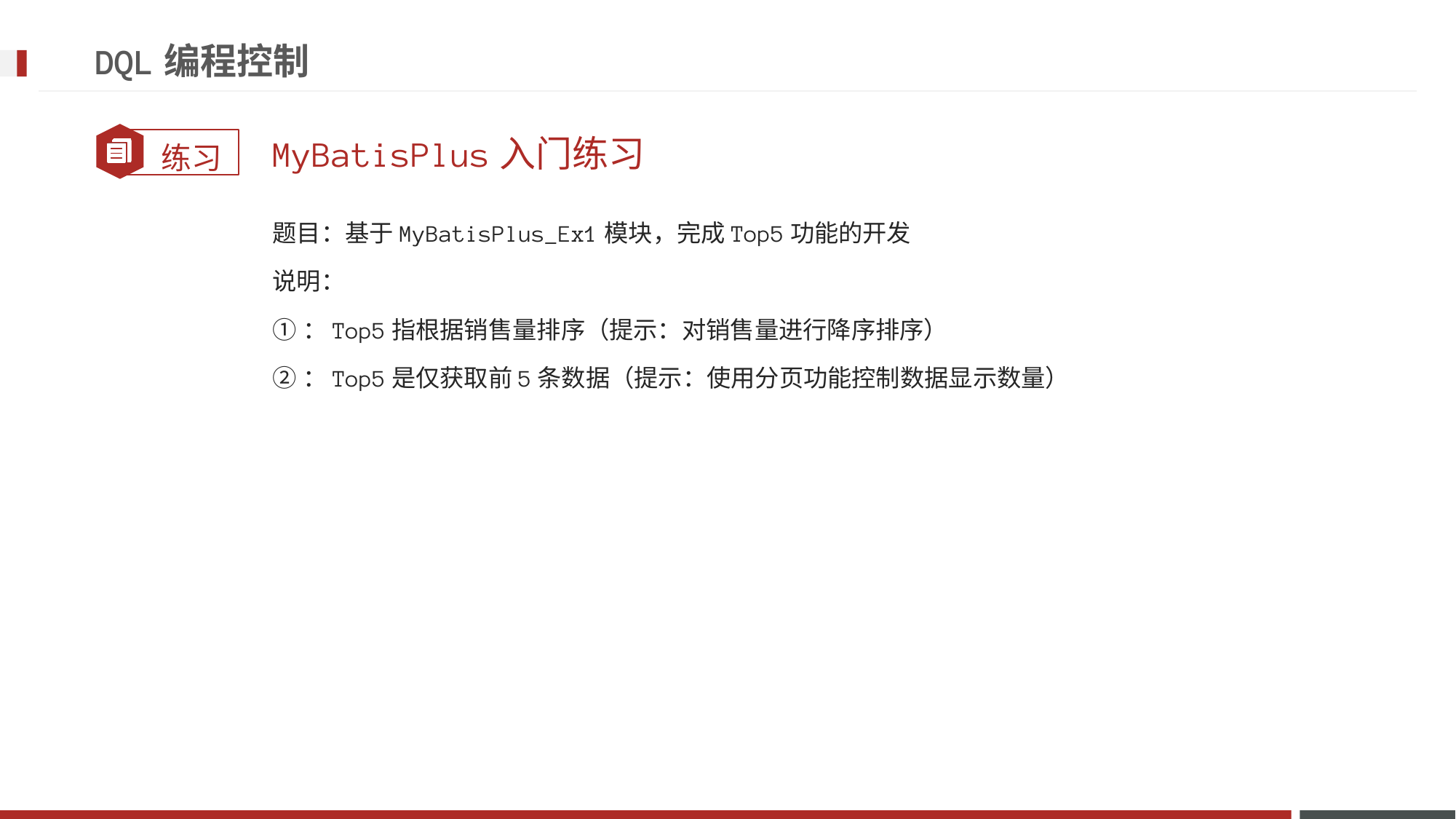

# DQL编程控制
MyBatisPlus入门练习
题目：基于MyBatisPlus_Ex1模块，完成Top5功能的开发
说明：
①：Top5指根据销售量排序（提示：对销售量进行降序排序）
②：Top5是仅获取前5条数据（提示：使用分页功能控制数据显示数量）